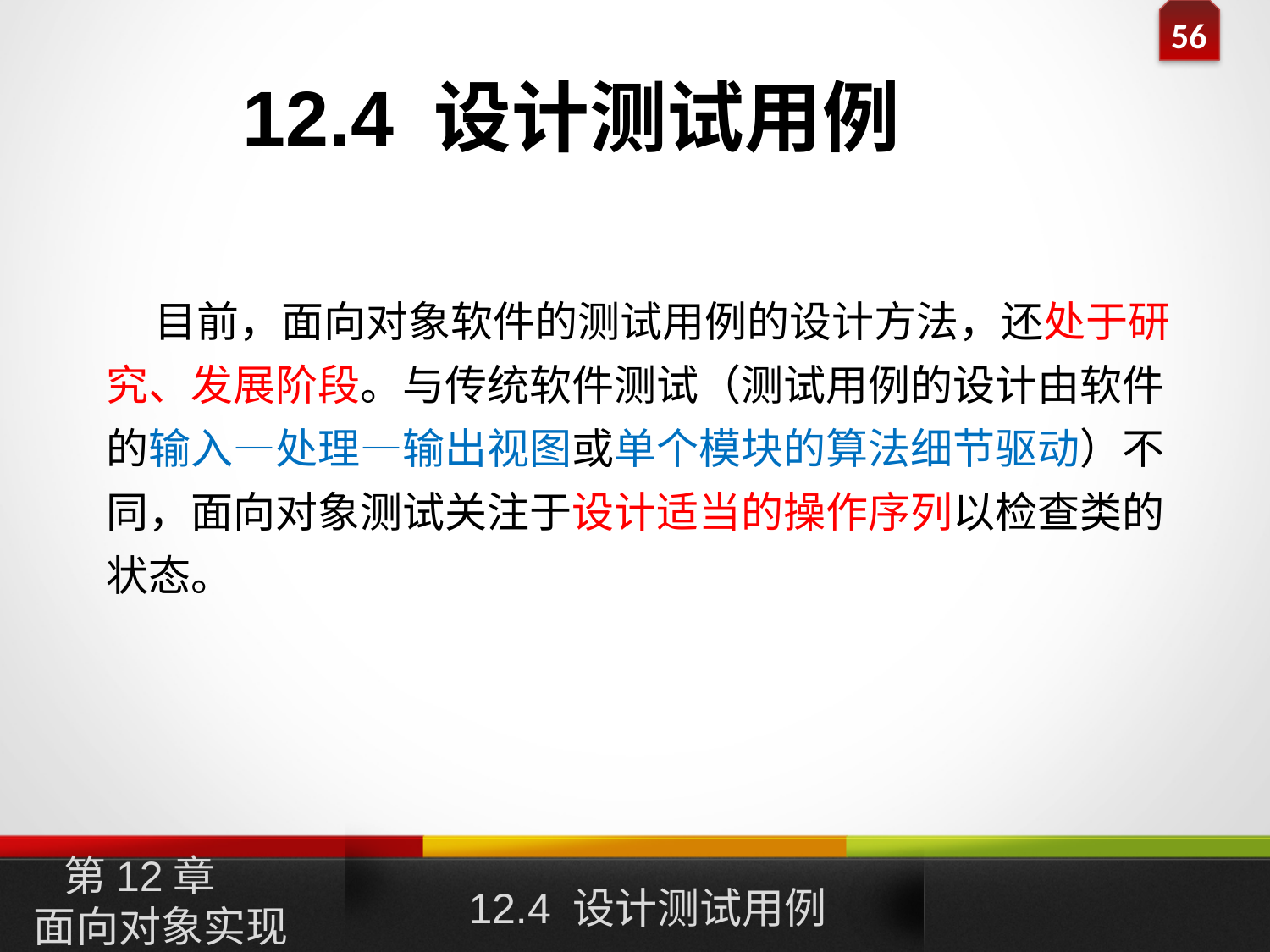

12.4 设计测试用例
    目前，面向对象软件的测试用例的设计方法，还处于研究、发展阶段。与传统软件测试（测试用例的设计由软件的输入—处理—输出视图或单个模块的算法细节驱动）不同，面向对象测试关注于设计适当的操作序列以检查类的状态。
12.4 设计测试用例